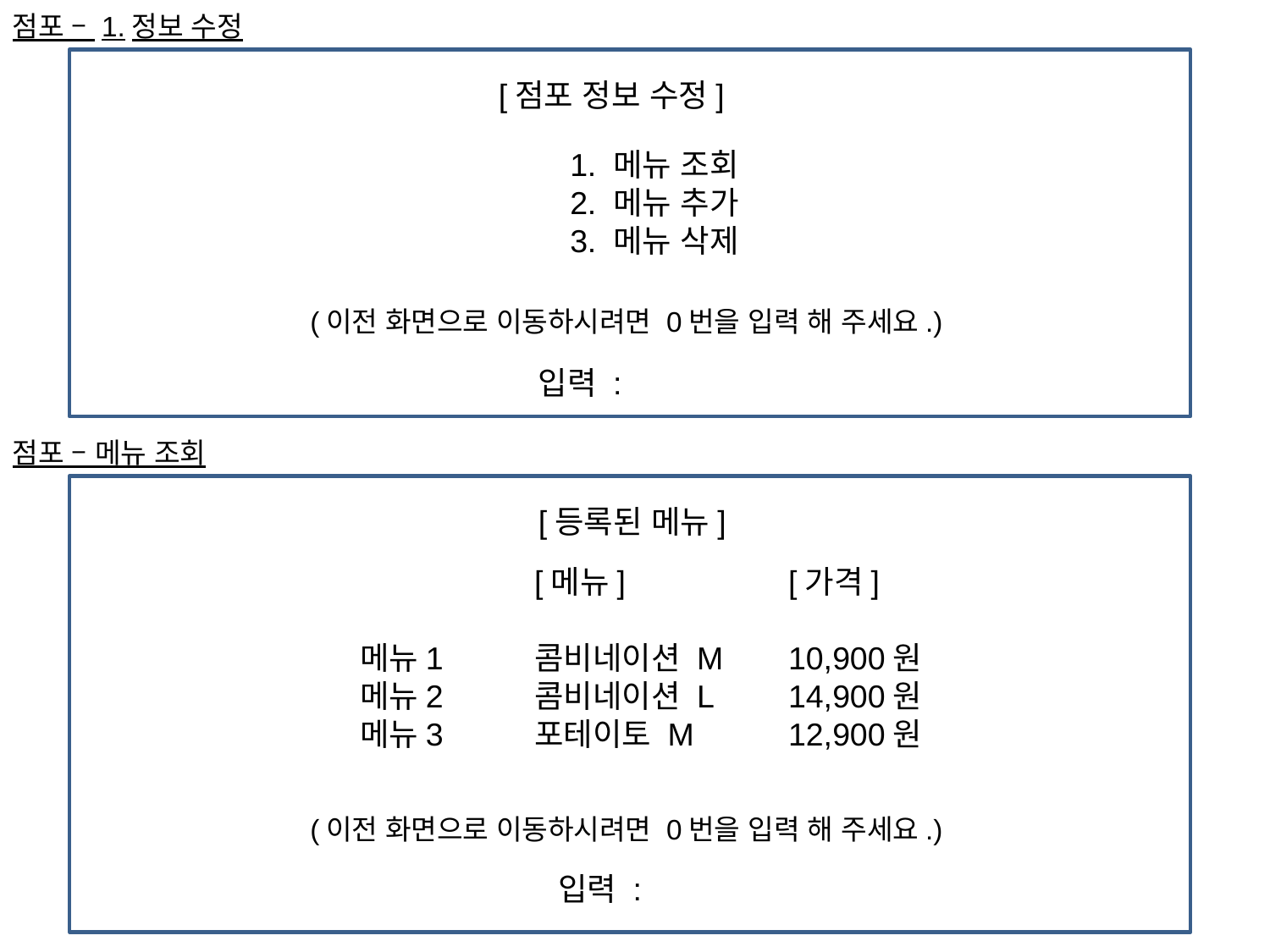

점포 – 1.정보 수정

[점포 정보 수정]
				1. 메뉴 조회
				2. 메뉴 추가
				3. 메뉴 삭제
(이전 화면으로 이동하시려면 0번을 입력 해 주세요.)
입력 :
점포 – 메뉴 조회

[등록된 메뉴]
		[메뉴]		[가격]

메뉴1	콤비네이션 M	10,900원
메뉴2	콤비네이션 L	14,900원
메뉴3	포테이토 M	12,900원

(이전 화면으로 이동하시려면 0번을 입력 해 주세요.)
입력 :